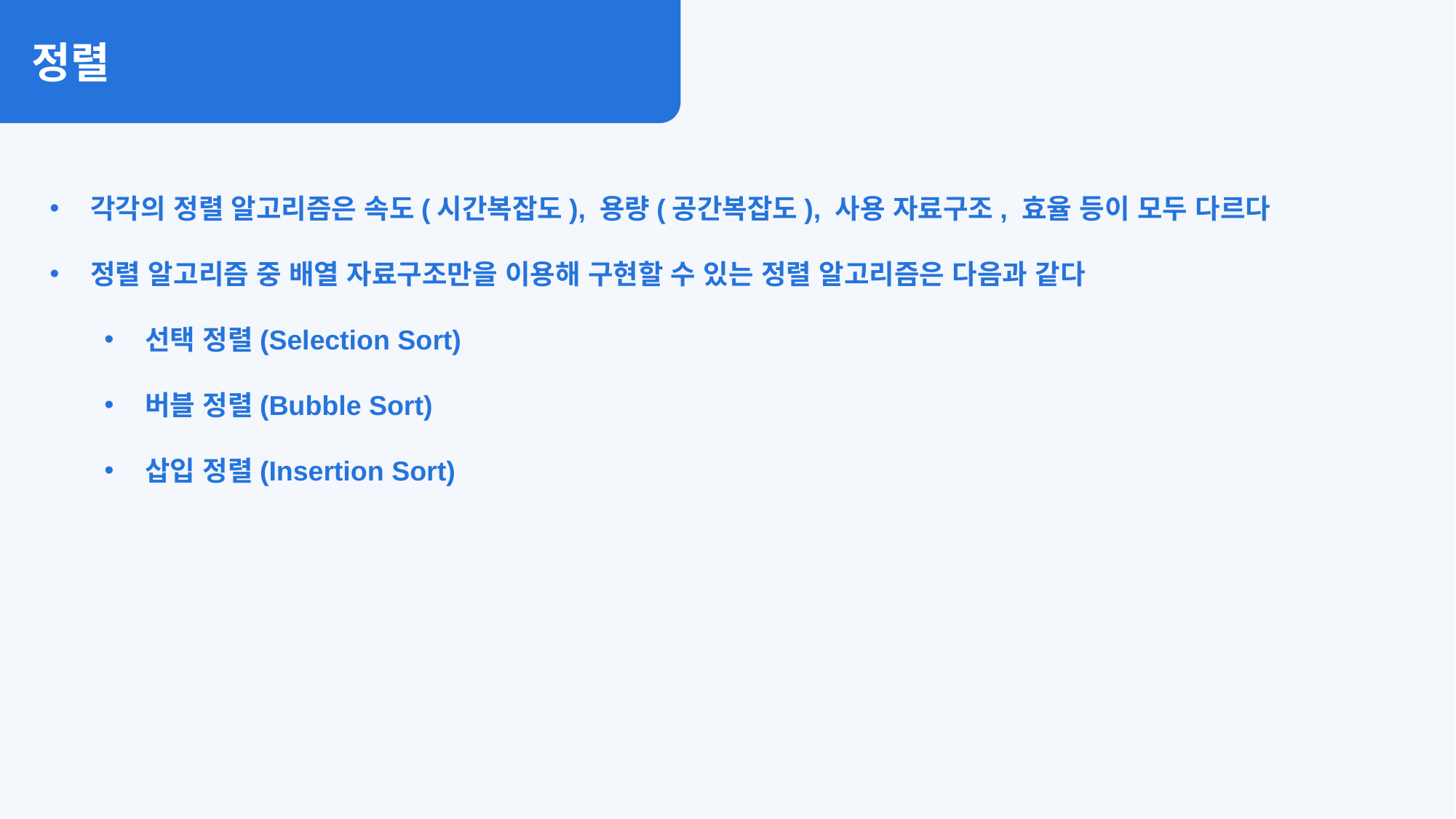

정렬
각각의 정렬 알고리즘은 속도(시간복잡도), 용량(공간복잡도), 사용 자료구조, 효율 등이 모두 다르다
정렬 알고리즘 중 배열 자료구조만을 이용해 구현할 수 있는 정렬 알고리즘은 다음과 같다
선택 정렬(Selection Sort)
버블 정렬(Bubble Sort)
삽입 정렬(Insertion Sort)